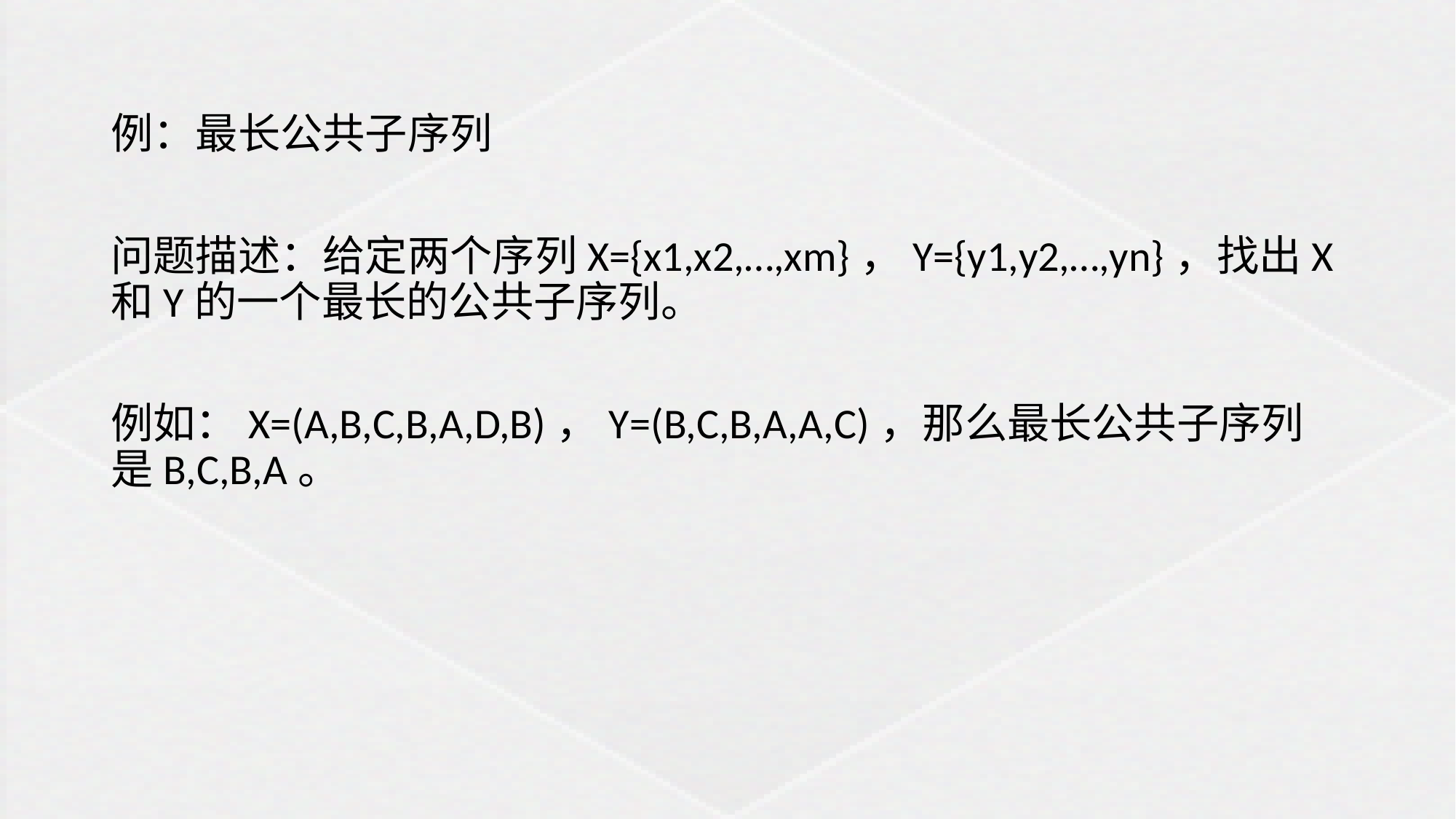

例：最长公共子序列

问题描述：给定两个序列X={x1,x2,…,xm}，Y={y1,y2,…,yn}，找出X和Y的一个最长的公共子序列。

例如：X=(A,B,C,B,A,D,B)，Y=(B,C,B,A,A,C)，那么最长公共子序列是B,C,B,A。